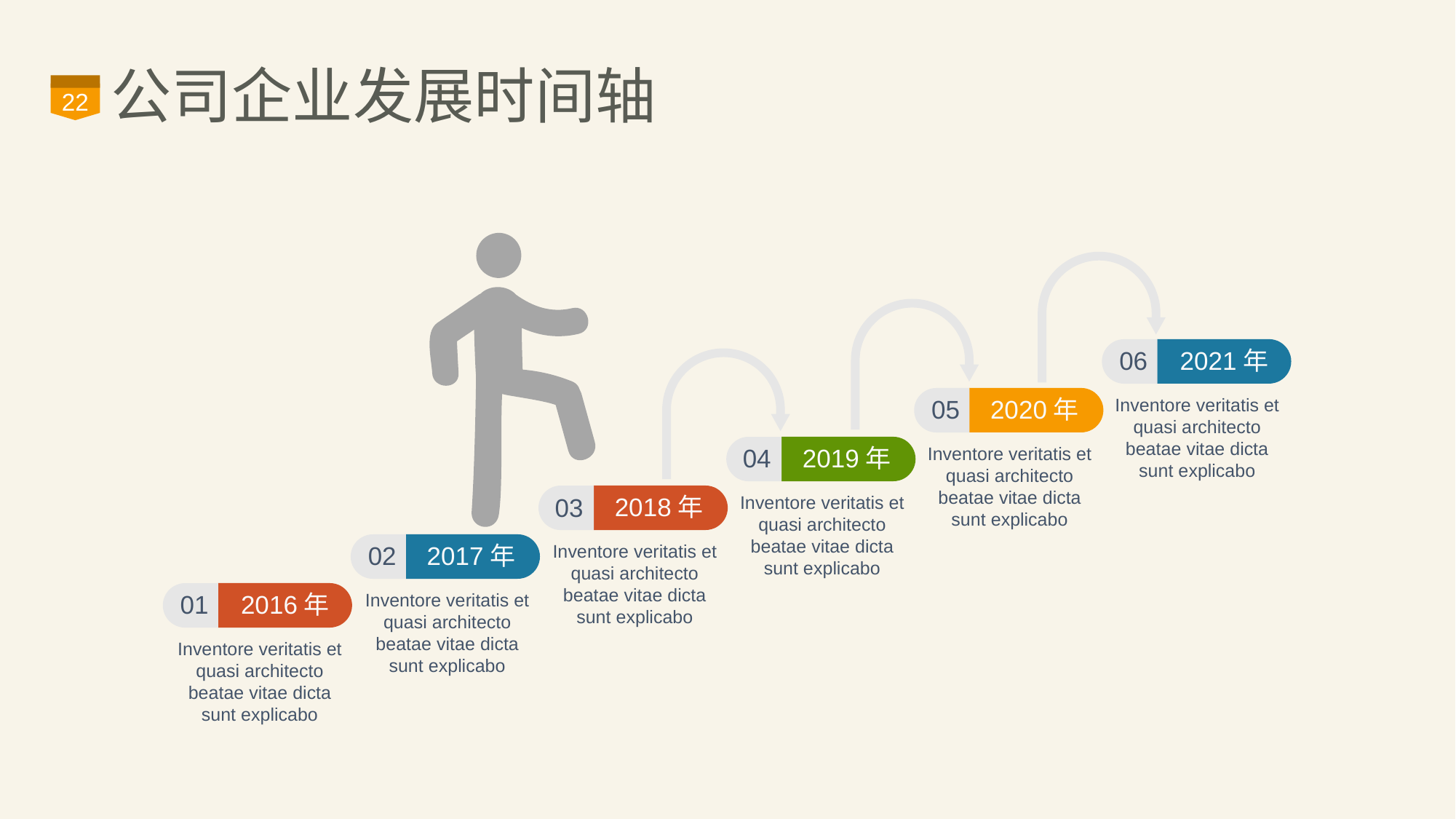

# 公司企业发展时间轴
22

2021年
06

2020年
05
Inventore veritatis et quasi architecto beatae vitae dicta sunt explicabo

2019年
04
Inventore veritatis et quasi architecto beatae vitae dicta sunt explicabo

2018年
03
Inventore veritatis et quasi architecto beatae vitae dicta sunt explicabo

2017年
02
Inventore veritatis et quasi architecto beatae vitae dicta sunt explicabo

2016年
01
Inventore veritatis et quasi architecto beatae vitae dicta sunt explicabo
Inventore veritatis et quasi architecto beatae vitae dicta sunt explicabo